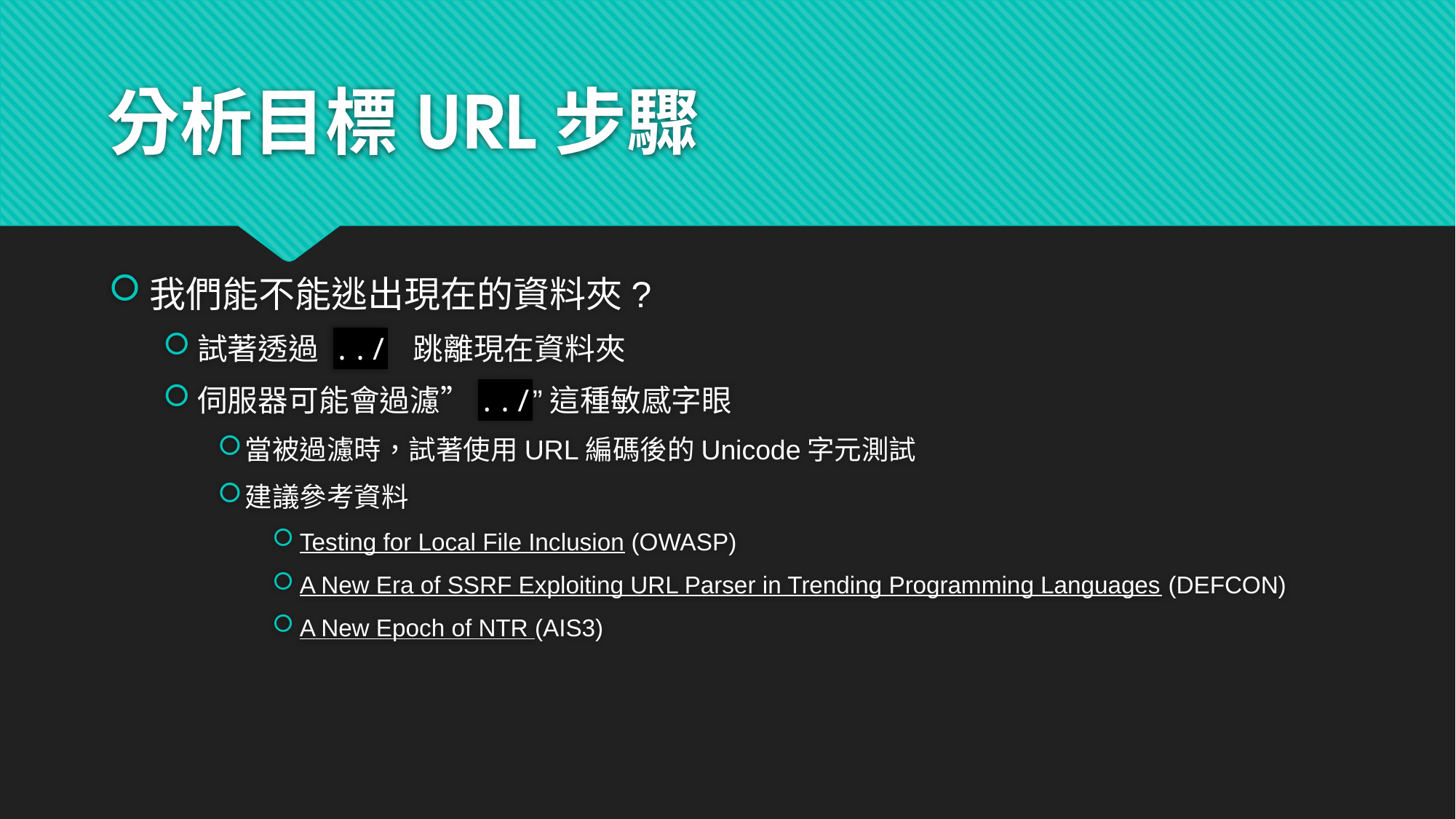

# 分析目標URL步驟
我們能不能逃出現在的資料夾?
試著透過 ../ 跳離現在資料夾
伺服器可能會過濾”../”這種敏感字眼
當被過濾時，試著使用URL編碼後的Unicode字元測試
建議參考資料
Testing for Local File Inclusion (OWASP)
A New Era of SSRF Exploiting URL Parser in Trending Programming Languages (DEFCON)
A New Epoch of NTR (AIS3)